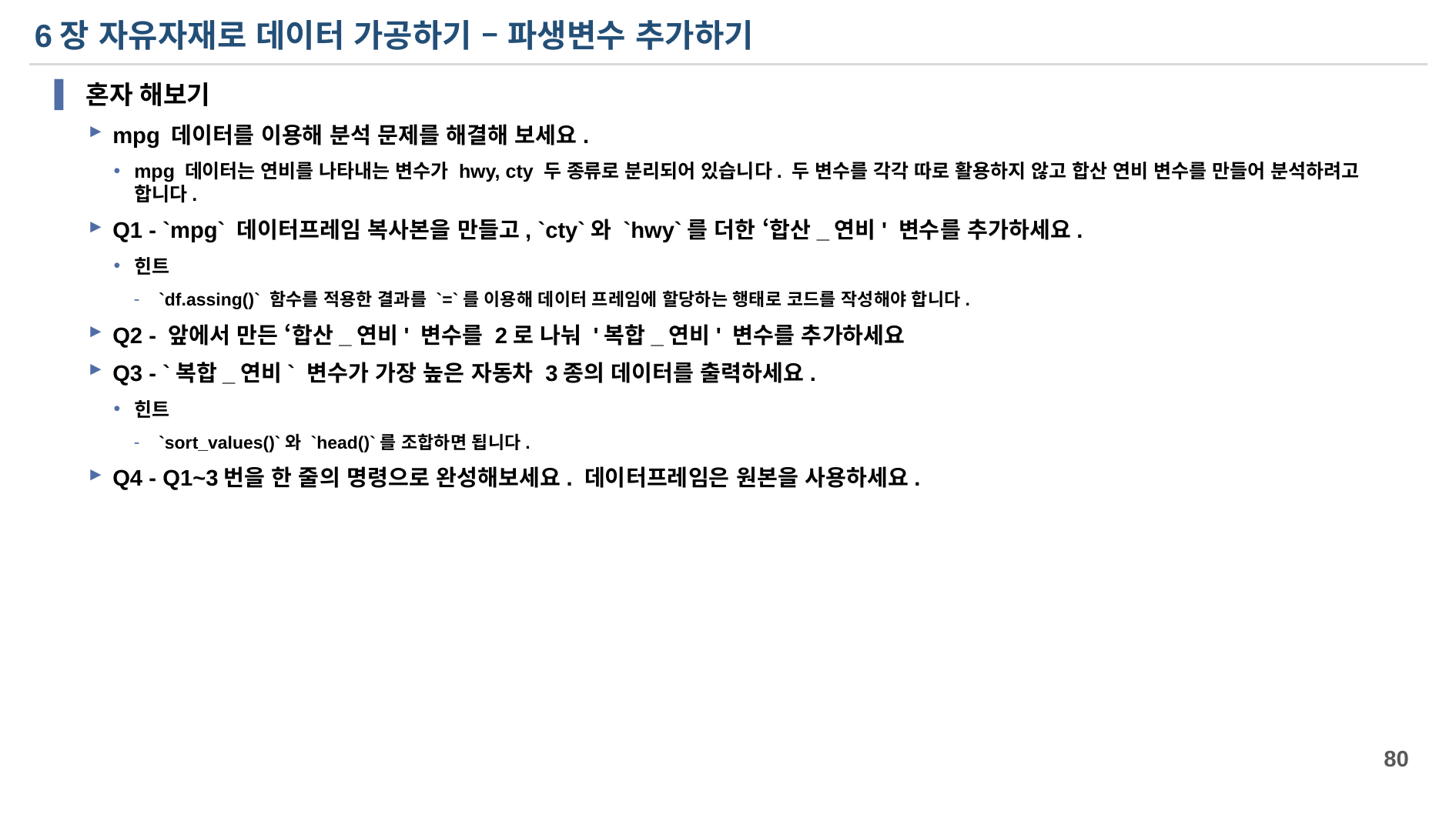

# 6장 자유자재로 데이터 가공하기 – 파생변수 추가하기
혼자 해보기
mpg 데이터를 이용해 분석 문제를 해결해 보세요.
mpg 데이터는 연비를 나타내는 변수가 hwy, cty 두 종류로 분리되어 있습니다. 두 변수를 각각 따로 활용하지 않고 합산 연비 변수를 만들어 분석하려고 합니다.
Q1 - `mpg` 데이터프레임 복사본을 만들고, `cty`와 `hwy`를 더한 ‘합산_연비' 변수를 추가하세요.
힌트
`df.assing()` 함수를 적용한 결과를 `=`를 이용해 데이터 프레임에 할당하는 행태로 코드를 작성해야 합니다.
Q2 - 앞에서 만든 ‘합산_연비' 변수를 2로 나눠 '복합_연비' 변수를 추가하세요
Q3 - `복합_연비` 변수가 가장 높은 자동차 3종의 데이터를 출력하세요.
힌트
`sort_values()`와 `head()`를 조합하면 됩니다.
Q4 - Q1~3번을 한 줄의 명령으로 완성해보세요. 데이터프레임은 원본을 사용하세요.
80